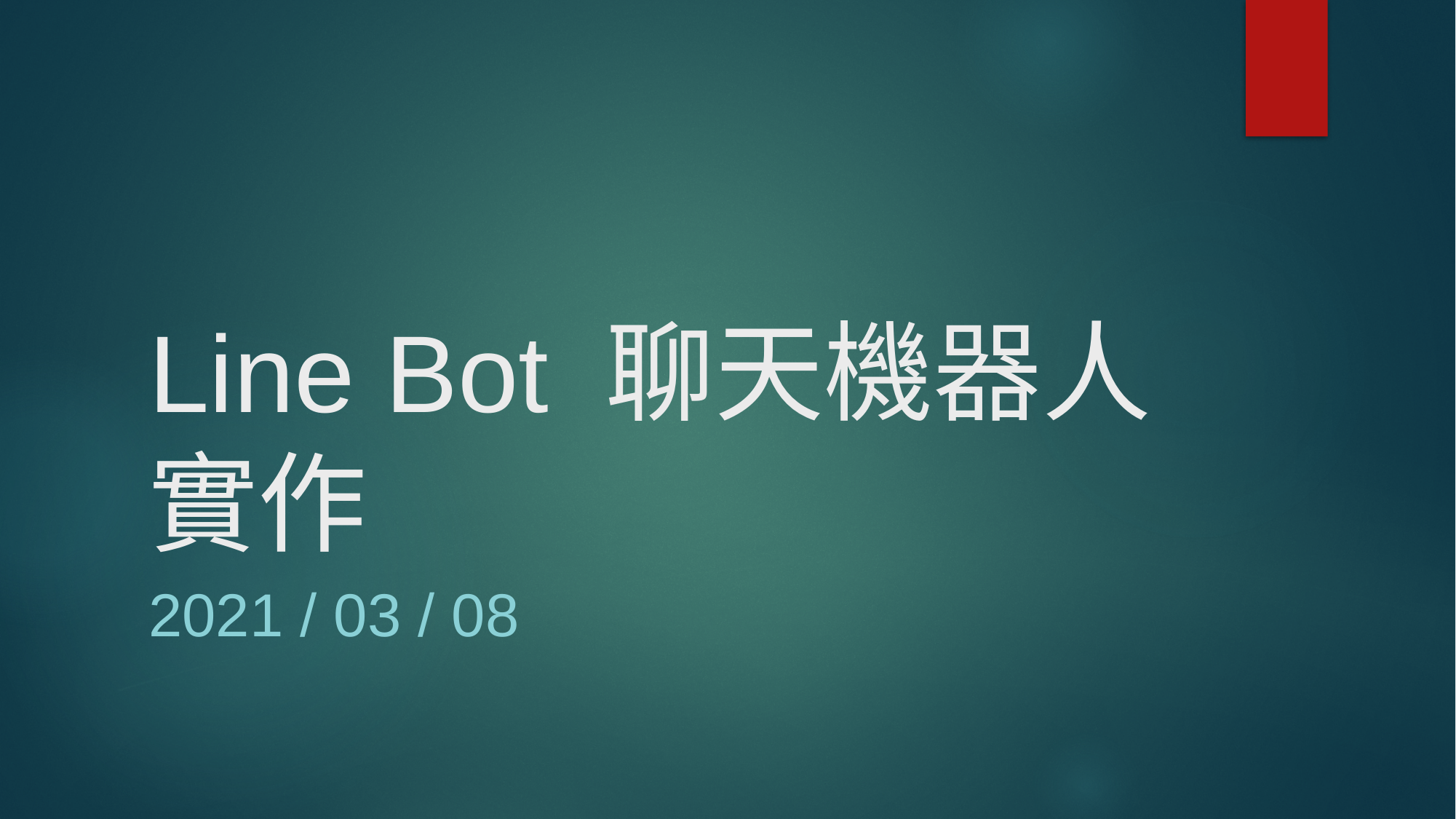

# Line Bot 聊天機器人 實作
2021 / 03 / 08